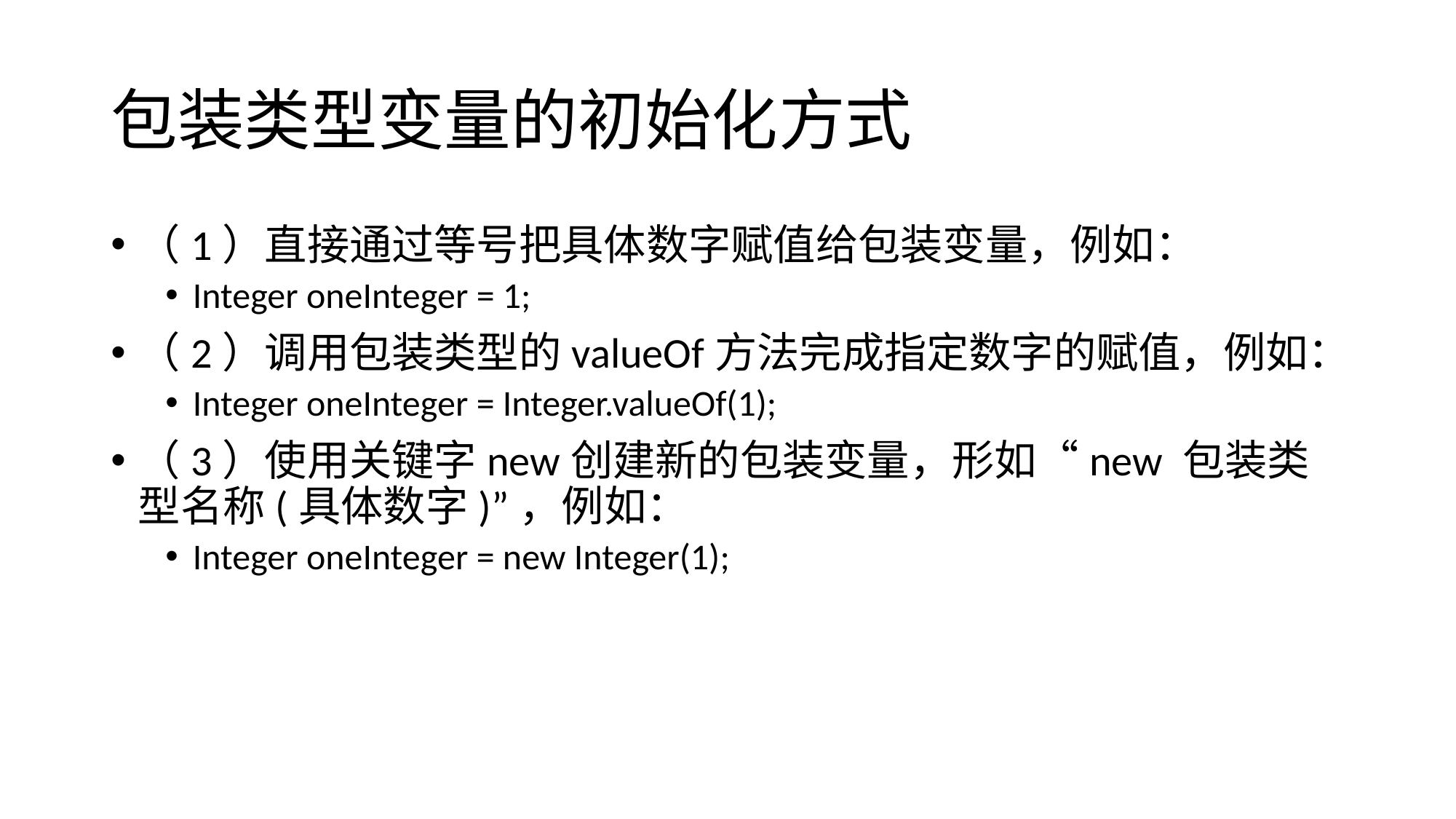

# 包装类型变量的初始化方式
（1）直接通过等号把具体数字赋值给包装变量，例如：
Integer oneInteger = 1;
（2）调用包装类型的valueOf方法完成指定数字的赋值，例如：
Integer oneInteger = Integer.valueOf(1);
（3）使用关键字new创建新的包装变量，形如“new 包装类型名称(具体数字)”，例如：
Integer oneInteger = new Integer(1);